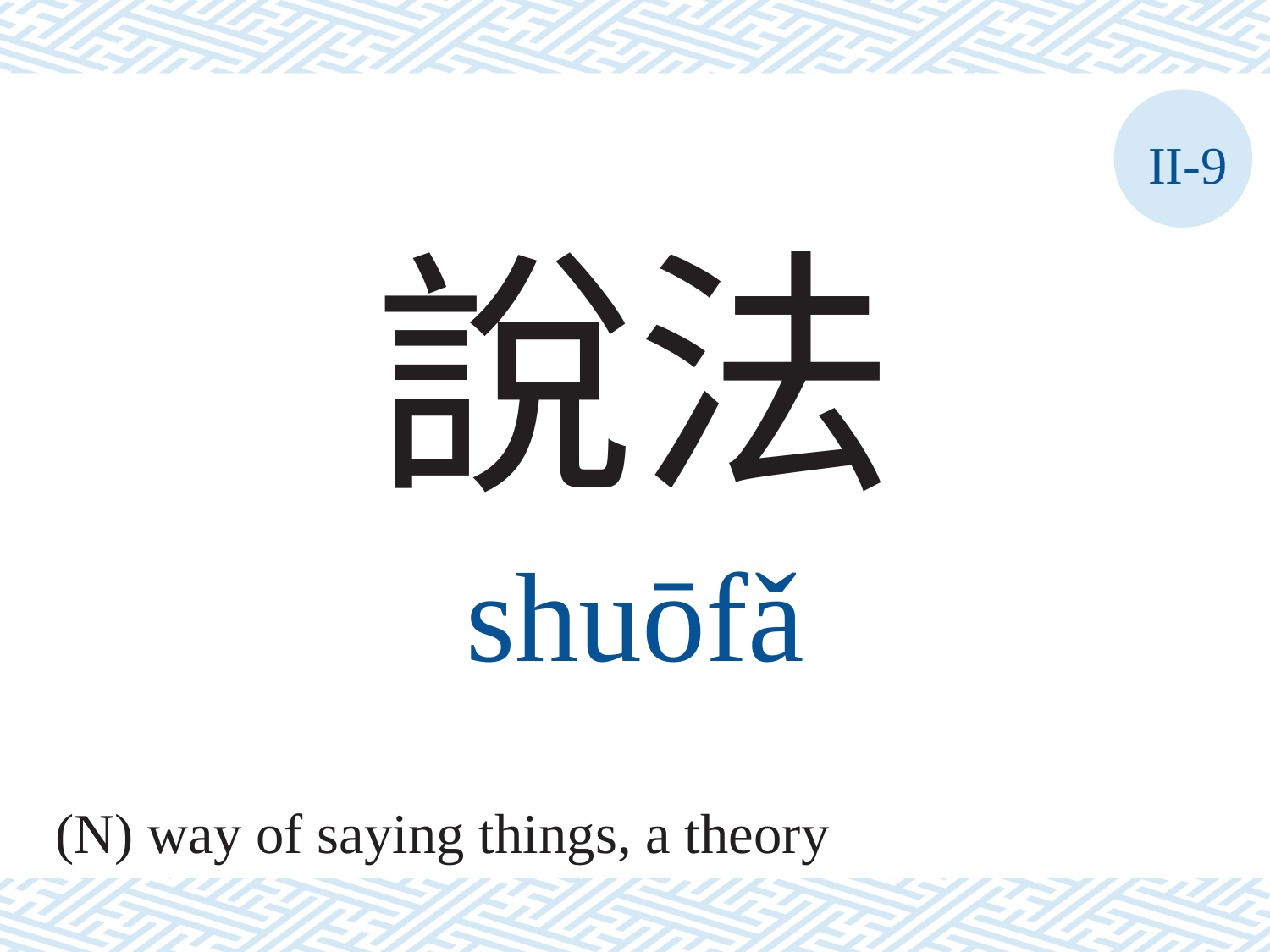

II-9
說法
shuōfǎ
(N) way of saying things, a theory